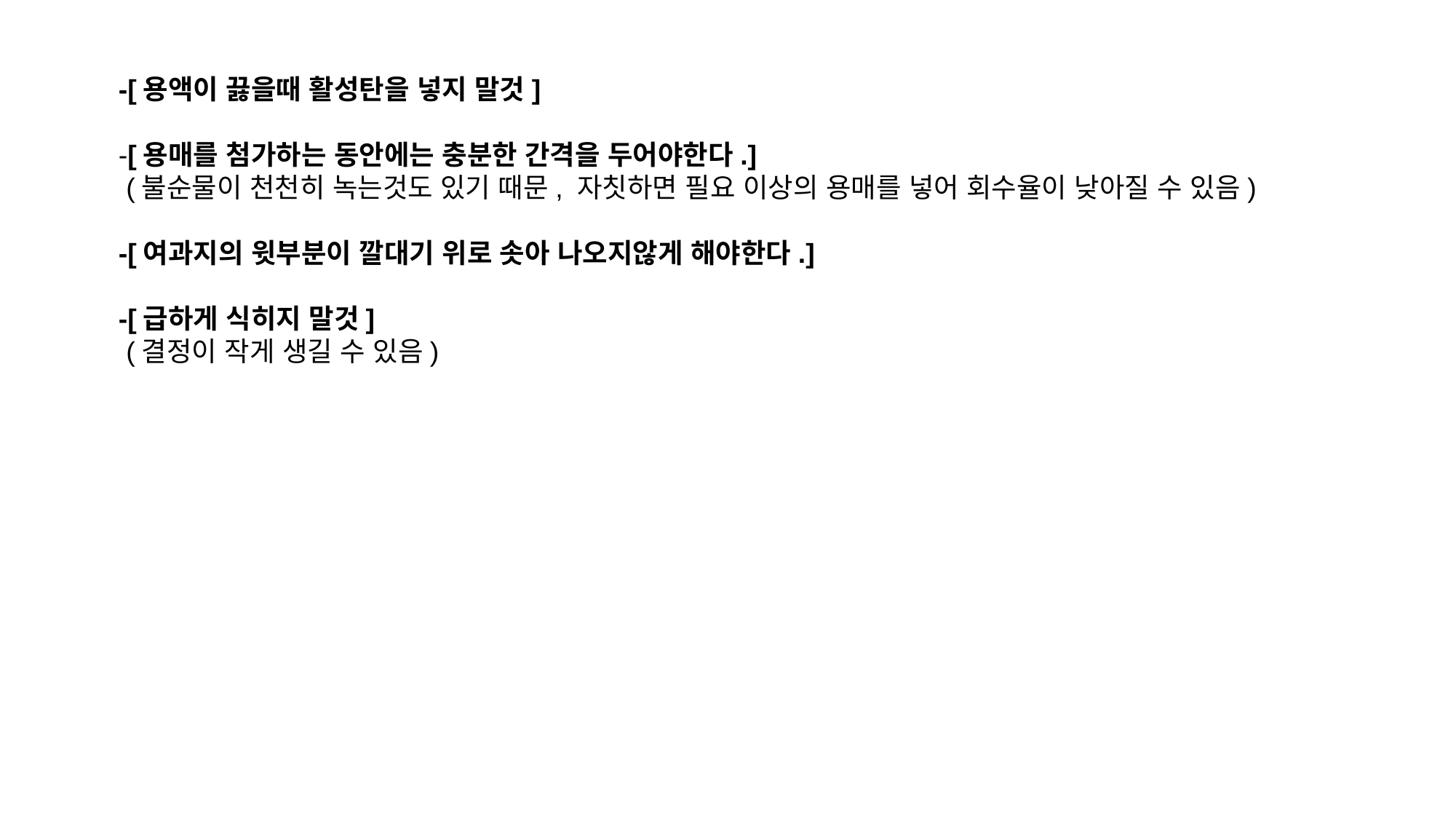

-[용액이 끓을때 활성탄을 넣지 말것]

-[용매를 첨가하는 동안에는 충분한 간격을 두어야한다.]
 (불순물이 천천히 녹는것도 있기 때문, 자칫하면 필요 이상의 용매를 넣어 회수율이 낮아질 수 있음)

-[여과지의 윗부분이 깔대기 위로 솟아 나오지않게 해야한다.]

-[급하게 식히지 말것]
 (결정이 작게 생길 수 있음)